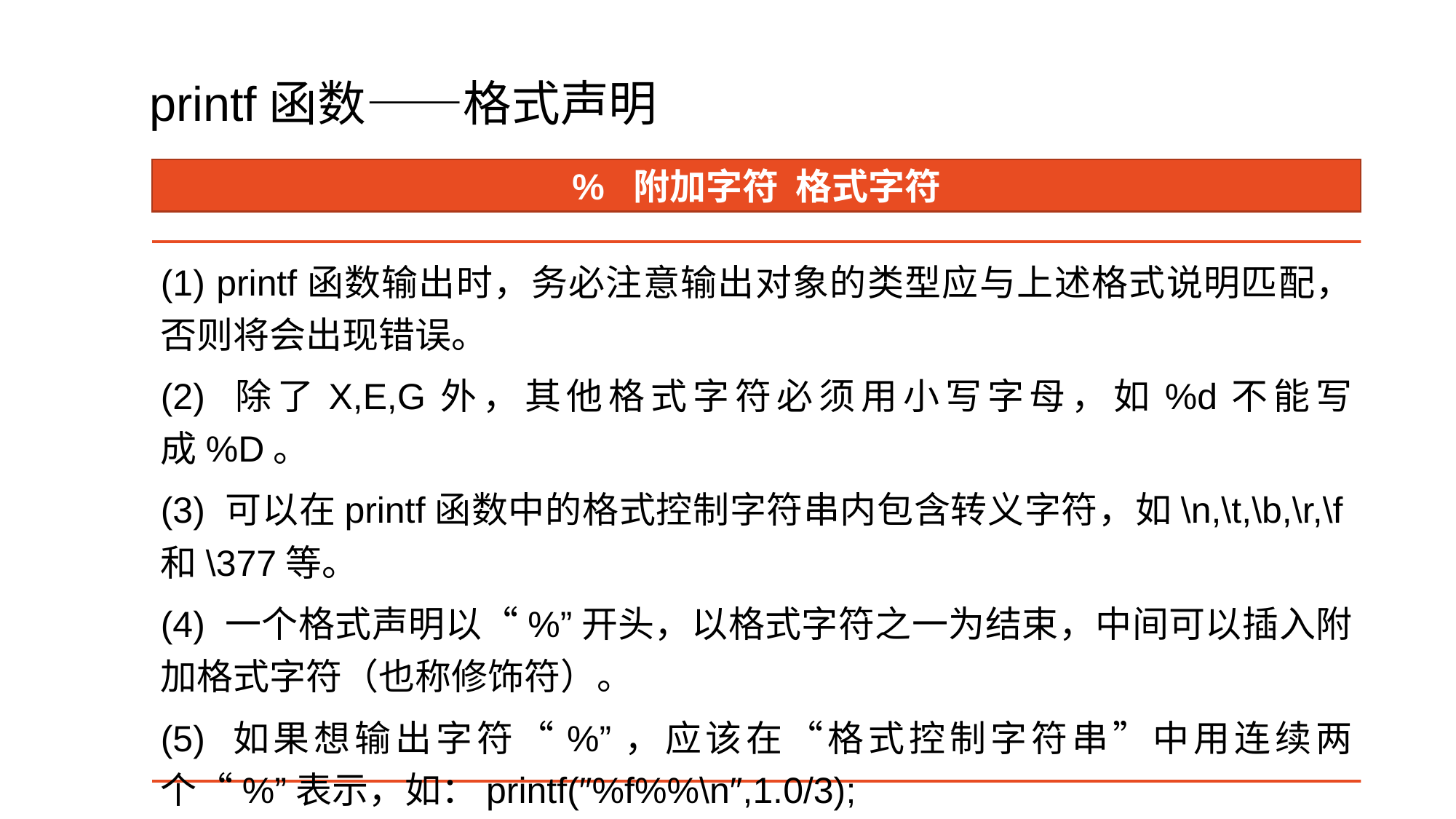

# printf函数——格式声明
%  附加字符  格式字符
(1) printf函数输出时，务必注意输出对象的类型应与上述格式说明匹配，否则将会出现错误。
(2) 除了X,E,G外，其他格式字符必须用小写字母，如%d不能写成%D。
(3) 可以在printf函数中的格式控制字符串内包含转义字符，如\n,\t,\b,\r,\f和\377等。
(4) 一个格式声明以“%”开头，以格式字符之一为结束，中间可以插入附加格式字符（也称修饰符）。
(5) 如果想输出字符“%”，应该在“格式控制字符串”中用连续两个“%”表示，如：printf(″%f%%\n″,1.0/3);